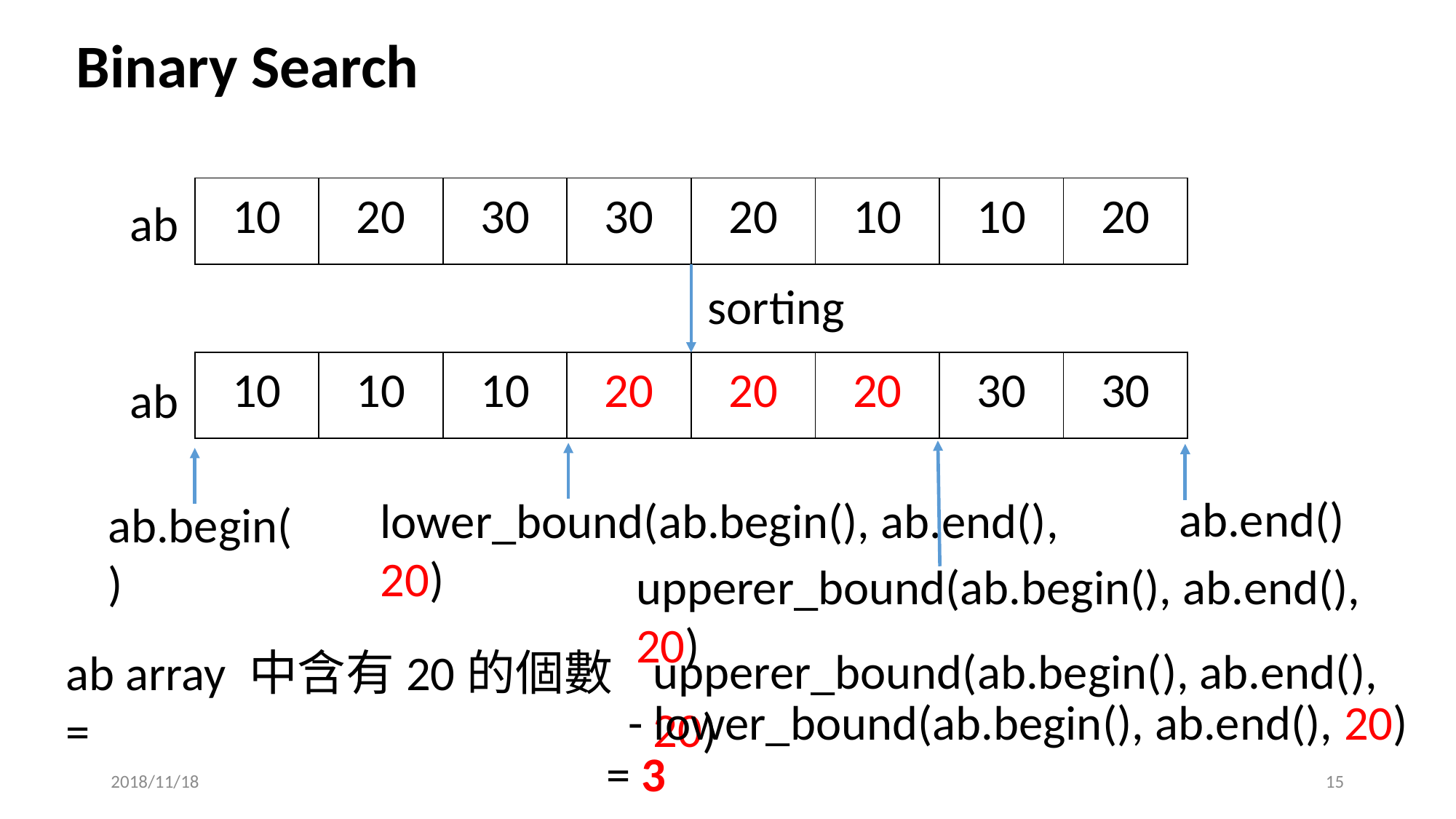

Binary Search
| 10 | 20 | 30 | 30 | 20 | 10 | 10 | 20 |
| --- | --- | --- | --- | --- | --- | --- | --- |
ab
sorting
| 10 | 10 | 10 | 20 | 20 | 20 | 30 | 30 |
| --- | --- | --- | --- | --- | --- | --- | --- |
ab
ab.end()
lower_bound(ab.begin(), ab.end(), 20)
ab.begin()
upperer_bound(ab.begin(), ab.end(), 20)
upperer_bound(ab.begin(), ab.end(), 20)
ab array 中含有20的個數 =
- lower_bound(ab.begin(), ab.end(), 20)
= 3
2018/11/18
15